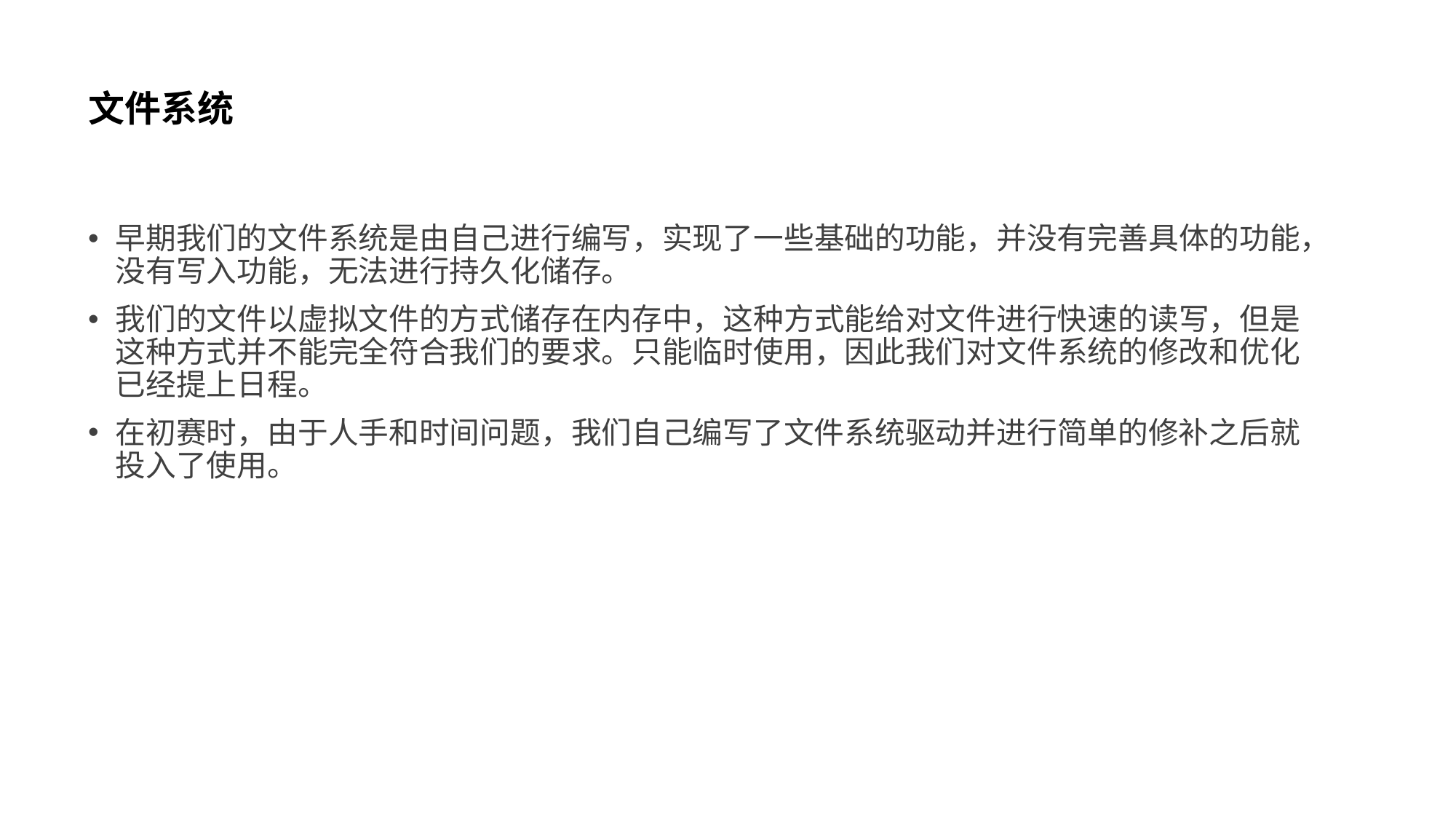

# 文件系统
早期我们的文件系统是由自己进行编写，实现了一些基础的功能，并没有完善具体的功能，没有写入功能，无法进行持久化储存。
我们的文件以虚拟文件的方式储存在内存中，这种方式能给对文件进行快速的读写，但是这种方式并不能完全符合我们的要求。只能临时使用，因此我们对文件系统的修改和优化已经提上日程。
在初赛时，由于人手和时间问题，我们自己编写了文件系统驱动并进行简单的修补之后就投入了使用。